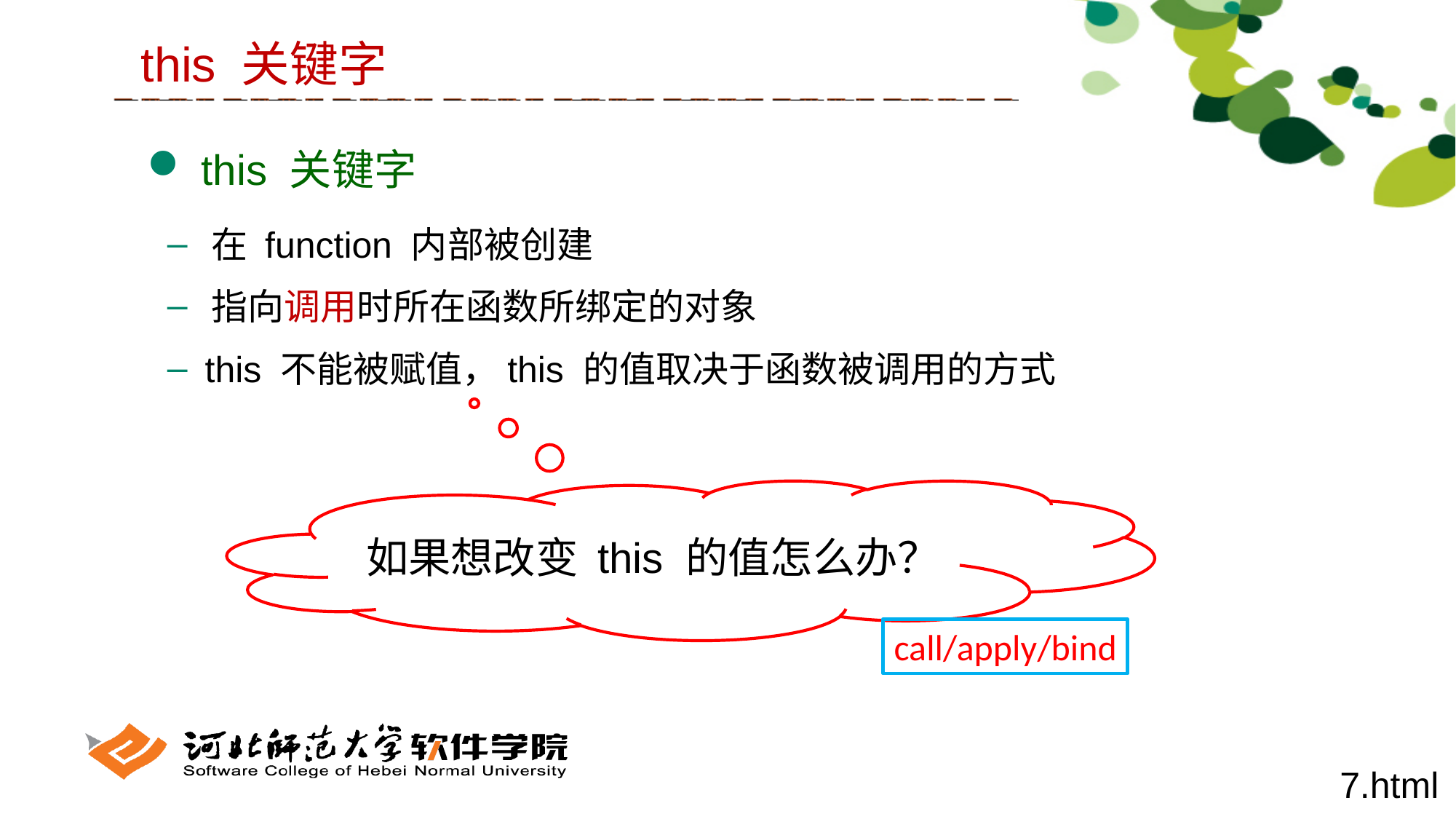

this 关键字
 this 关键字
 在 function 内部被创建
 指向调用时所在函数所绑定的对象
 this 不能被赋值，this 的值取决于函数被调用的方式
如果想改变 this 的值怎么办？
call/apply/bind
7.html